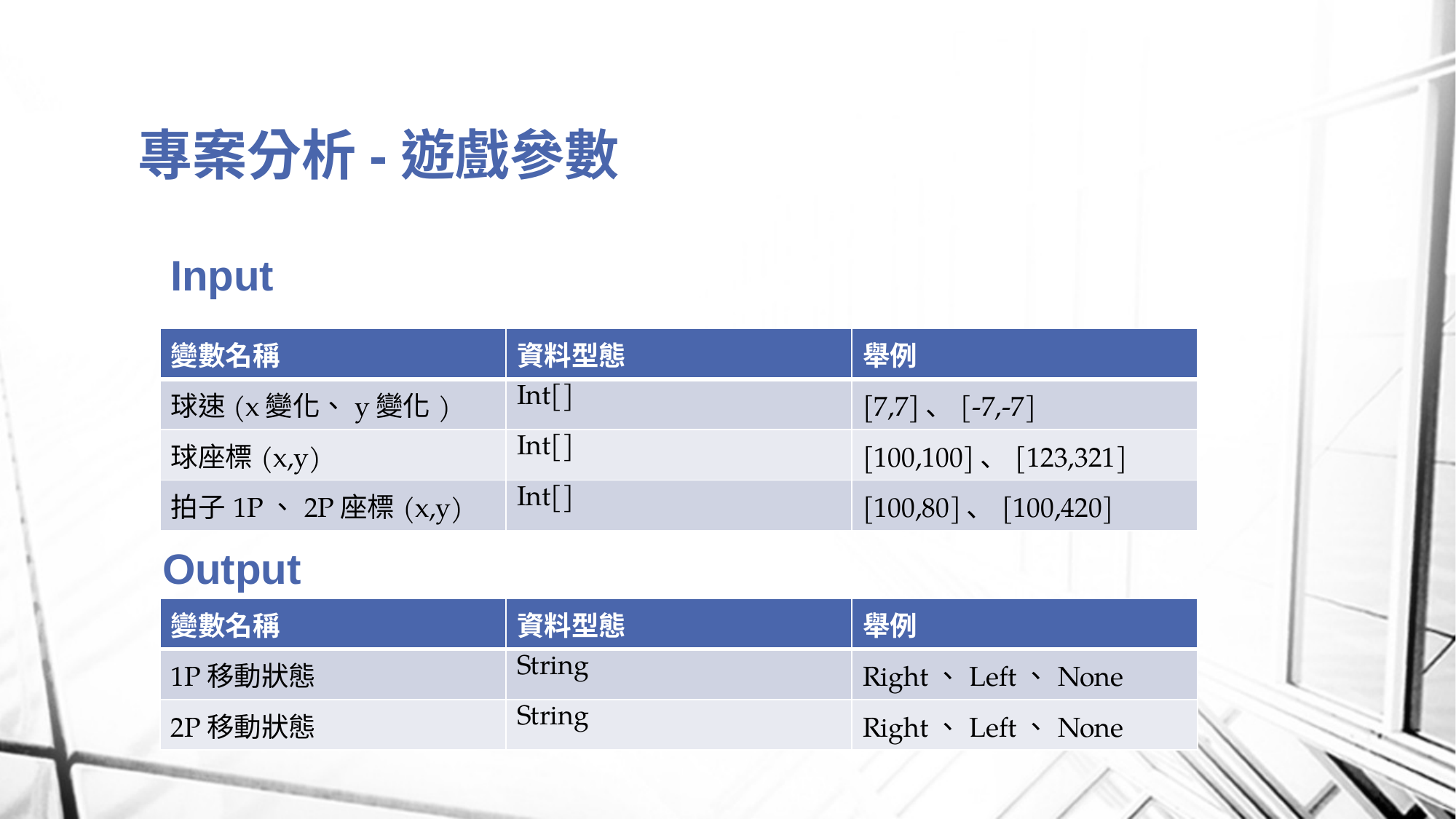

# 專案分析-遊戲參數
Input
| 變數名稱 | 資料型態 | 舉例 |
| --- | --- | --- |
| 球速(x變化、y變化) | Int[] | [7,7]、[-7,-7] |
| 球座標(x,y) | Int[] | [100,100]、[123,321] |
| 拍子1P、2P座標(x,y) | Int[] | [100,80]、[100,420] |

Output
| 變數名稱 | 資料型態 | 舉例 |
| --- | --- | --- |
| 1P移動狀態 | String | Right、Left、None |
| 2P移動狀態 | String | Right、Left、None |